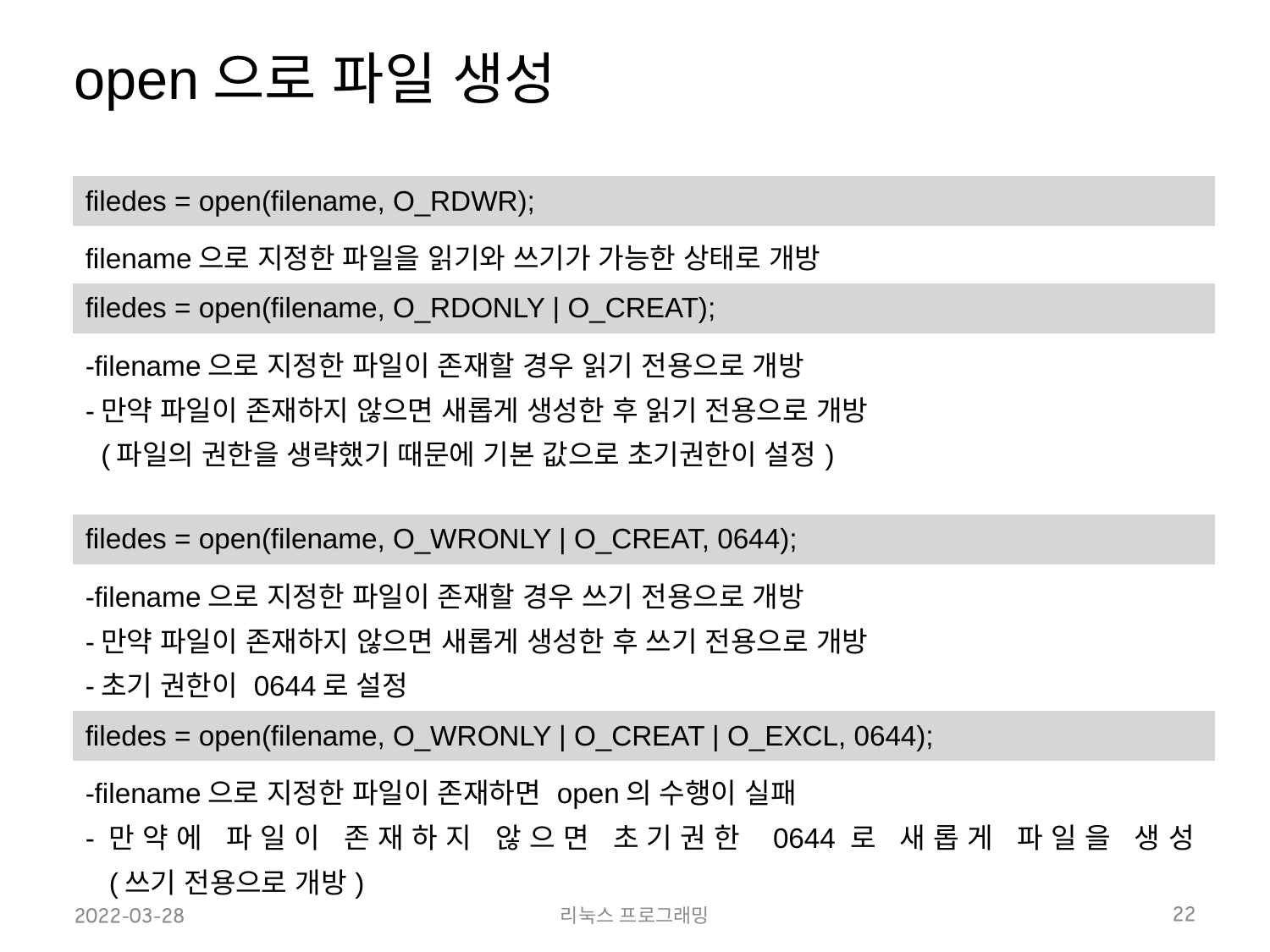

# open으로 파일 생성
| filedes = open(filename, O\_RDWR); |
| --- |
| filename으로 지정한 파일을 읽기와 쓰기가 가능한 상태로 개방 |
| filedes = open(filename, O\_RDONLY | O\_CREAT); |
| -filename으로 지정한 파일이 존재할 경우 읽기 전용으로 개방 -만약 파일이 존재하지 않으면 새롭게 생성한 후 읽기 전용으로 개방 (파일의 권한을 생략했기 때문에 기본 값으로 초기권한이 설정) |
| filedes = open(filename, O\_WRONLY | O\_CREAT, 0644); |
| -filename으로 지정한 파일이 존재할 경우 쓰기 전용으로 개방 -만약 파일이 존재하지 않으면 새롭게 생성한 후 쓰기 전용으로 개방 -초기 권한이 0644로 설정 |
| filedes = open(filename, O\_WRONLY | O\_CREAT | O\_EXCL, 0644); |
| -filename으로 지정한 파일이 존재하면 open의 수행이 실패 -만약에 파일이 존재하지 않으면 초기권한 0644로 새롭게 파일을 생성 (쓰기 전용으로 개방) |
2022-03-28
리눅스 프로그래밍
22